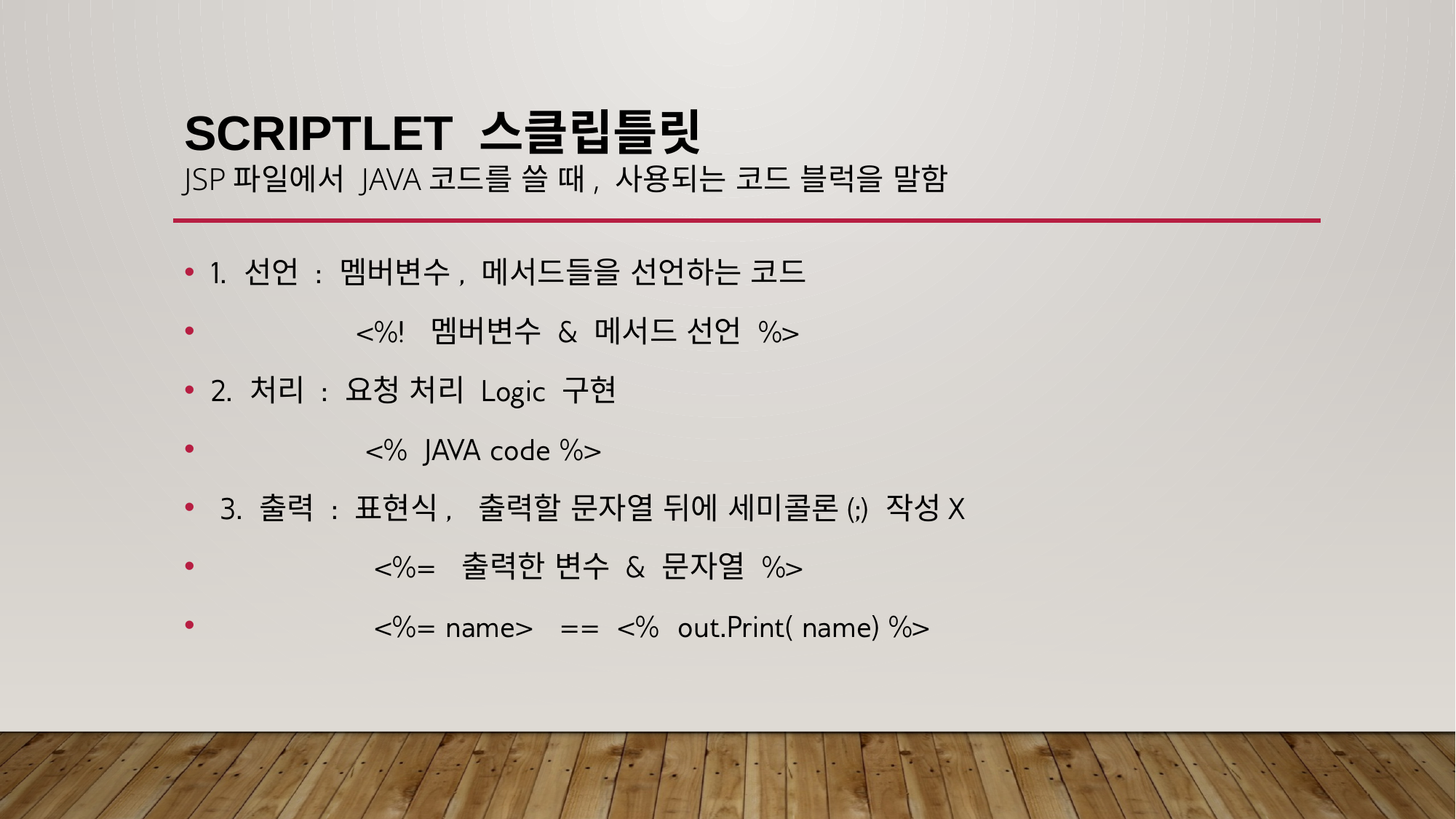

# scriptlet 스클립틀릿 JSP파일에서 Java코드를 쓸 때, 사용되는 코드 블럭을 말함
1. 선언 : 멤버변수, 메서드들을 선언하는 코드
                <%!  멤버변수 & 메서드 선언 %>
2. 처리 : 요청 처리 Logic 구현
                 <%  JAVA code %>
 3. 출력 : 표현식,  출력할 문자열 뒤에 세미콜론(;) 작성X
                  <%=  출력한 변수 & 문자열 %>
                  <%= name>   ==  <%  out.Print( name) %>